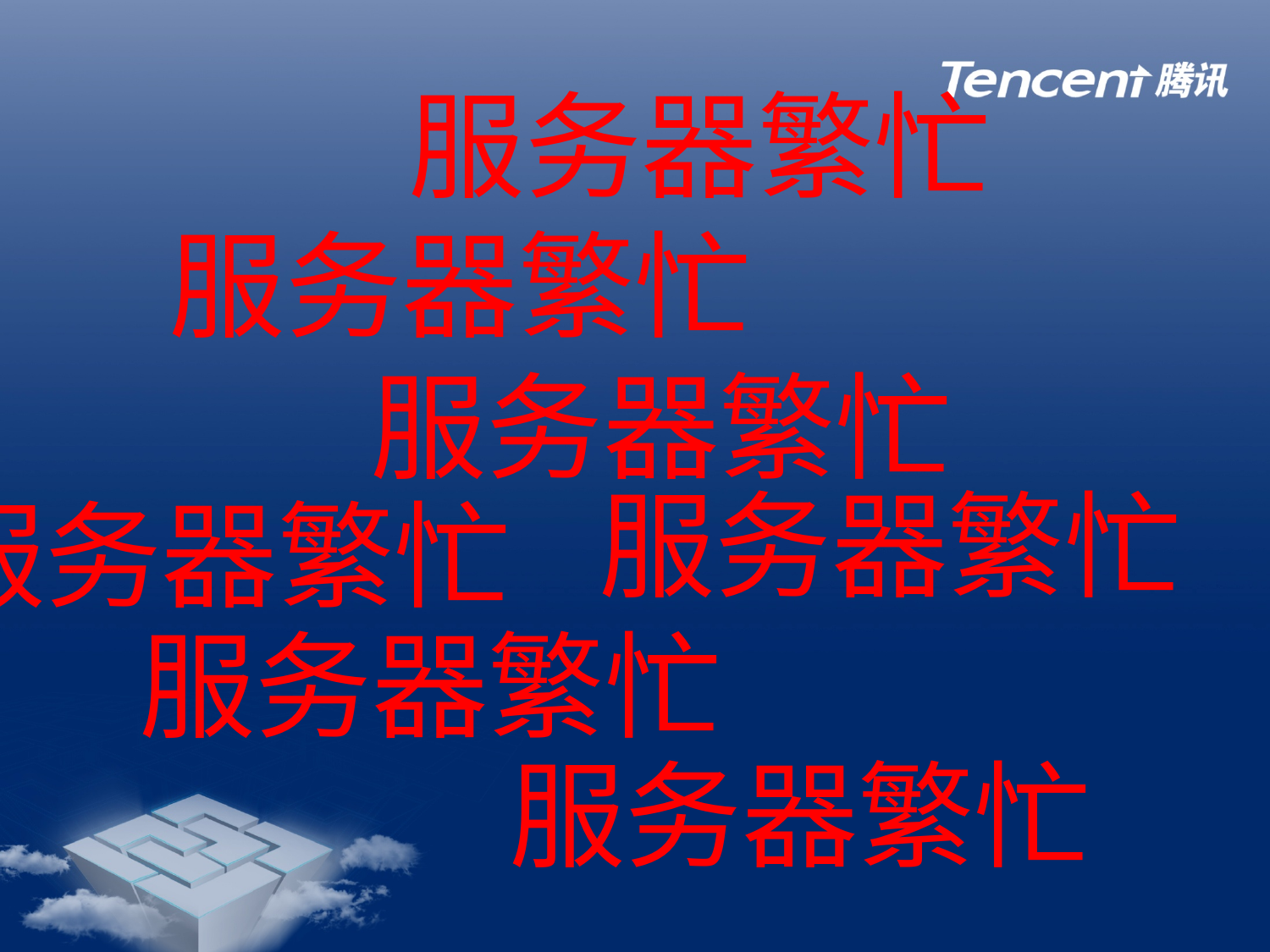

服务器繁忙
服务器繁忙
服务器繁忙
服务器繁忙
服务器繁忙
服务器繁忙
服务器繁忙